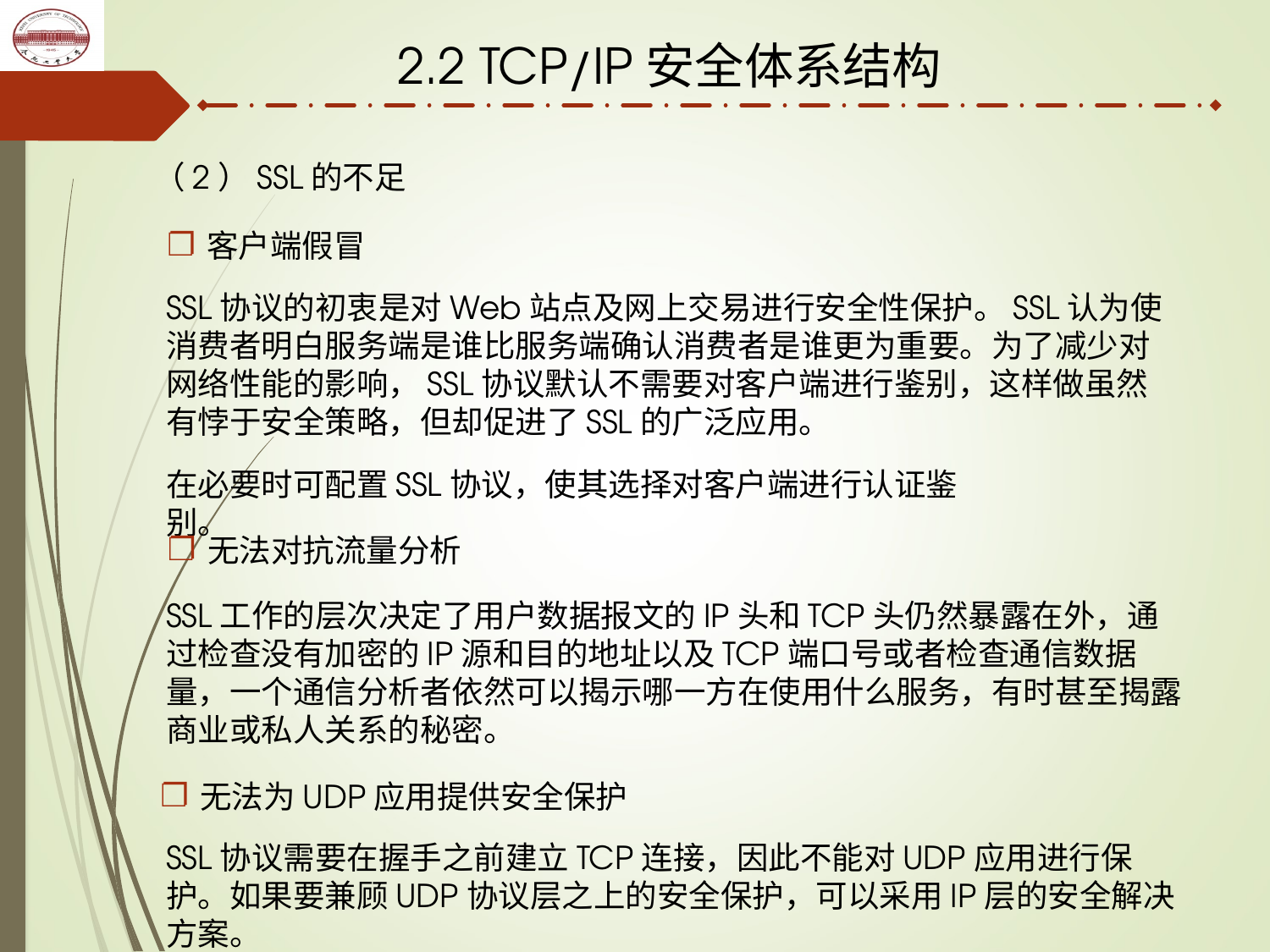

2.2 TCP/IP安全体系结构
（2）SSL的不足
客户端假冒
SSL协议的初衷是对Web站点及网上交易进行安全性保护。SSL认为使消费者明白服务端是谁比服务端确认消费者是谁更为重要。为了减少对网络性能的影响，SSL协议默认不需要对客户端进行鉴别，这样做虽然有悖于安全策略，但却促进了SSL的广泛应用。
在必要时可配置SSL协议，使其选择对客户端进行认证鉴别。
无法对抗流量分析
SSL工作的层次决定了用户数据报文的IP头和TCP头仍然暴露在外，通过检查没有加密的IP源和目的地址以及TCP端口号或者检查通信数据量，一个通信分析者依然可以揭示哪一方在使用什么服务，有时甚至揭露商业或私人关系的秘密。
无法为UDP应用提供安全保护
SSL协议需要在握手之前建立TCP连接，因此不能对UDP应用进行保护。如果要兼顾UDP协议层之上的安全保护，可以采用IP层的安全解决方案。